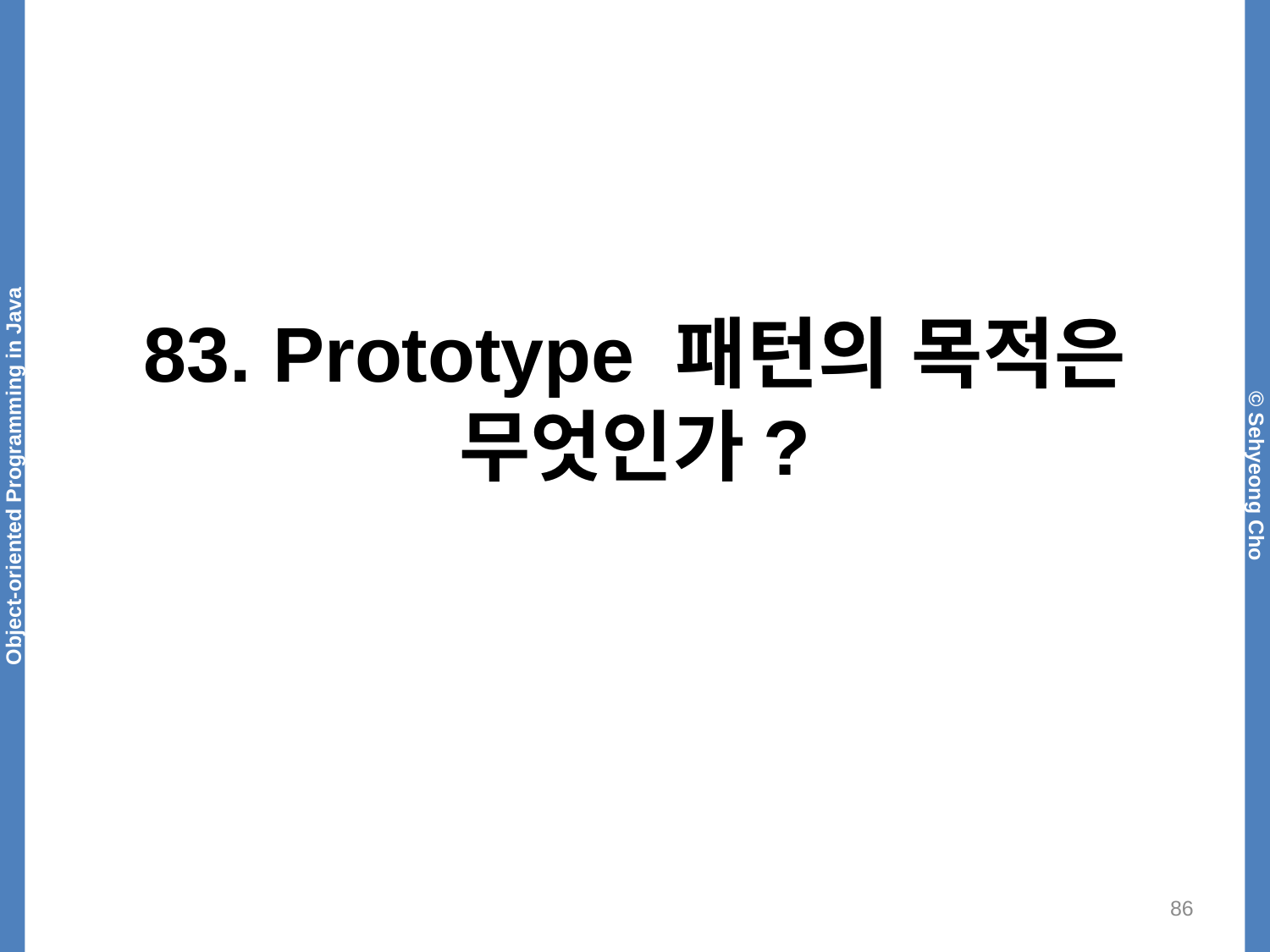

# 83. Prototype 패턴의 목적은 무엇인가?

86